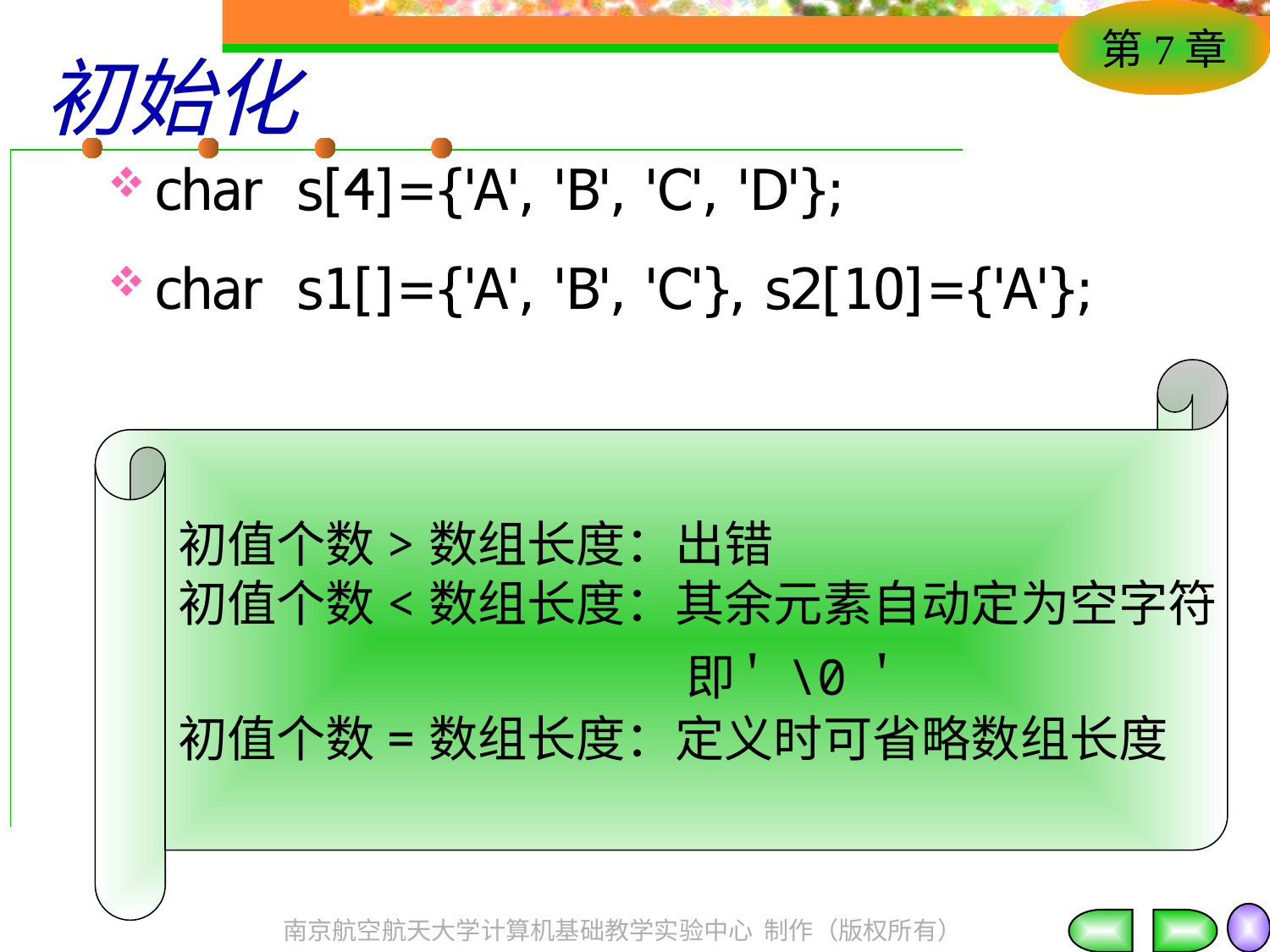

# 初始化
char  s[4]={'A', 'B', 'C', 'D'};
char  s1[]={'A', 'B', 'C'}, s2[10]={'A'};
初值个数>数组长度：出错
初值个数<数组长度：其余元素自动定为空字符
				即' \0 '
初值个数=数组长度：定义时可省略数组长度